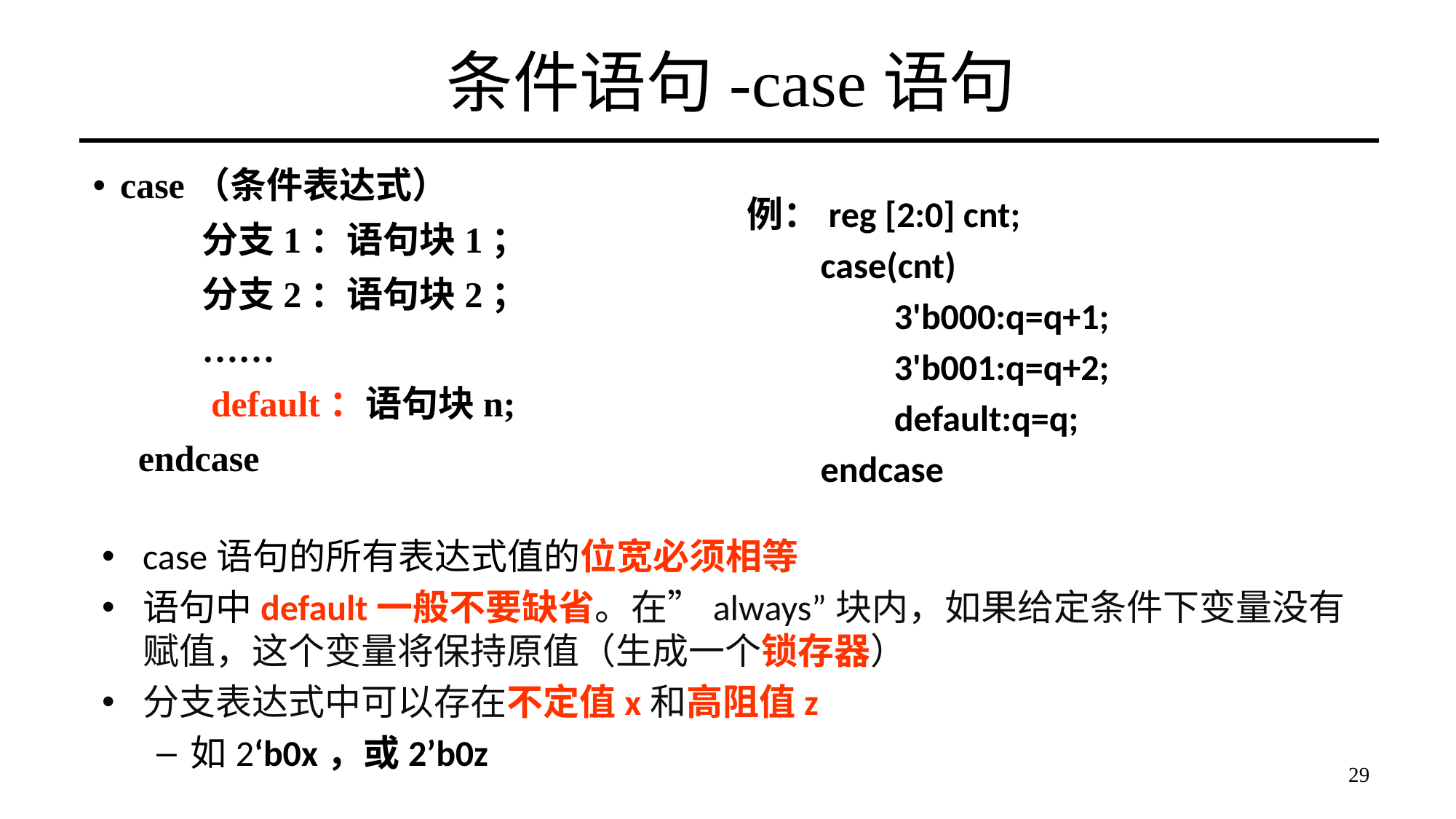

# 条件语句-case语句
case（条件表达式）
	分支1：语句块1；
	分支2：语句块2；
	……
             default：语句块n;
     endcase
例：reg [2:0] cnt;
         case(cnt)
                  3'b000:q=q+1;
                  3'b001:q=q+2;
                  default:q=q;
         endcase
case语句的所有表达式值的位宽必须相等
语句中default一般不要缺省。在”always”块内，如果给定条件下变量没有赋值，这个变量将保持原值（生成一个锁存器）
分支表达式中可以存在不定值x和高阻值z
如2‘b0x，或2’b0z
29